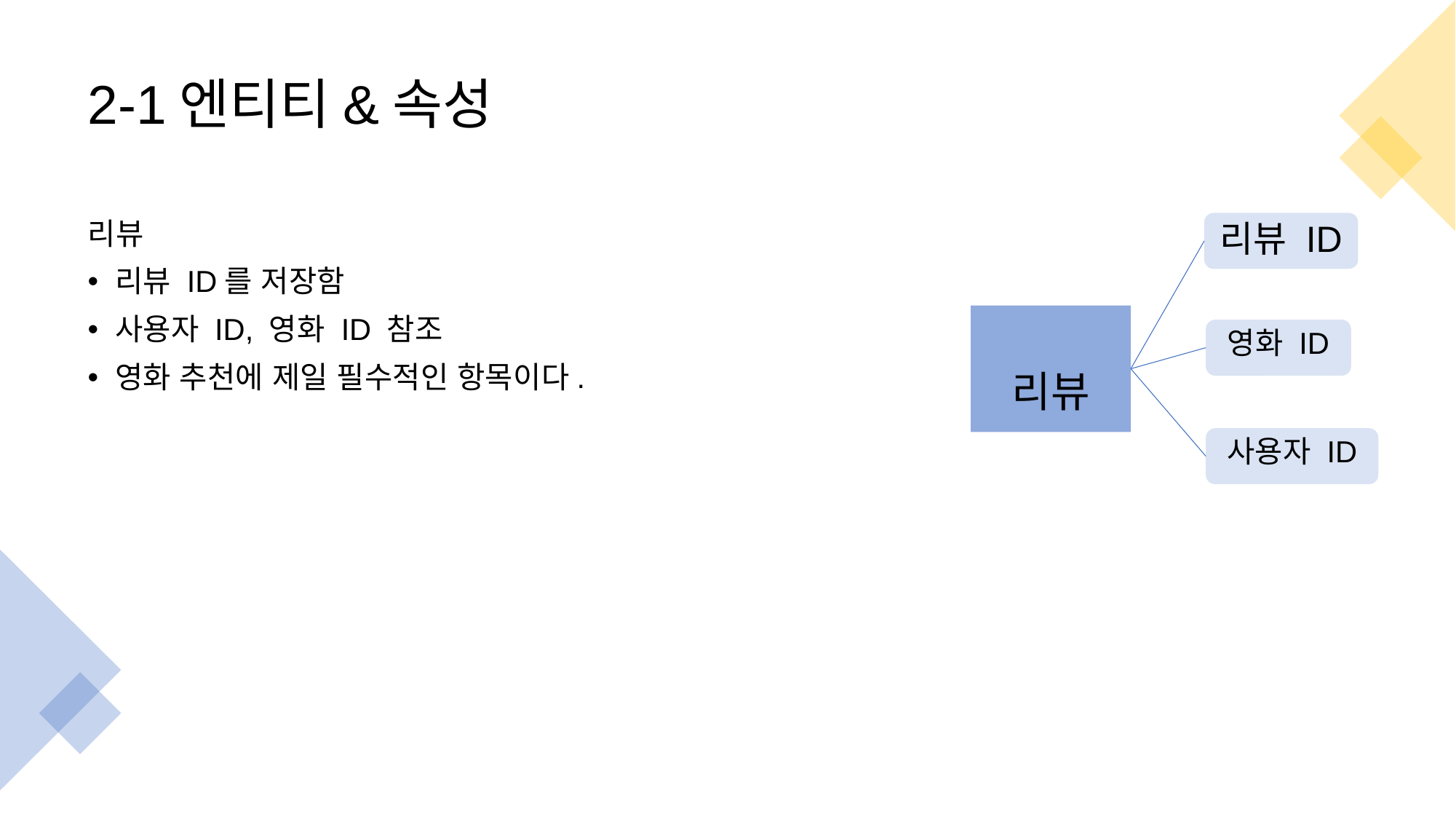

# 2-1엔티티&속성
리뷰
리뷰 ID를 저장함
사용자 ID, 영화 ID 참조
영화 추천에 제일 필수적인 항목이다.

리뷰 ID

리뷰

영화 ID
사용자 ID